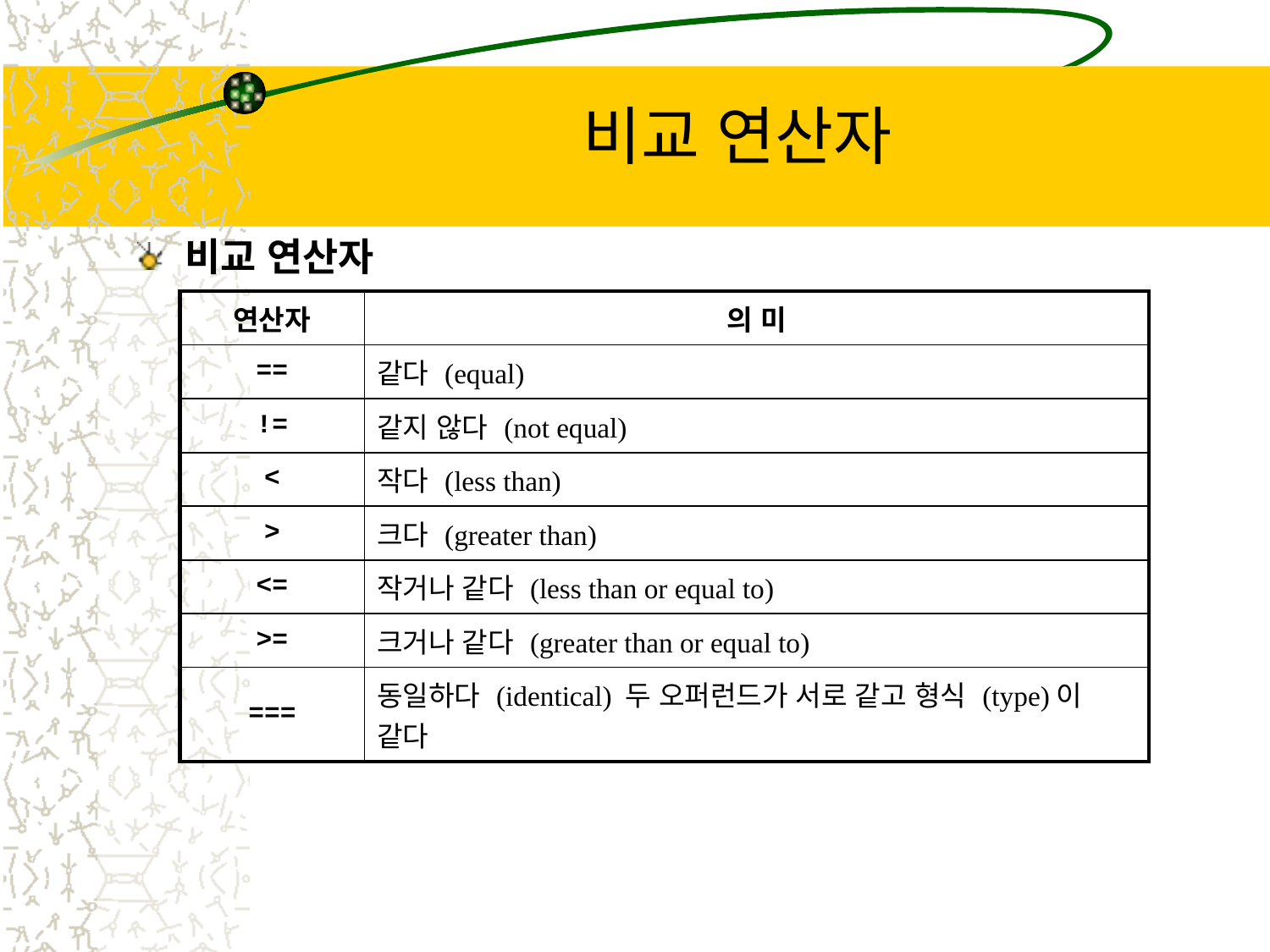

# 비교 연산자
비교 연산자
| 연산자 | 의 미 |
| --- | --- |
| == | 같다 (equal) |
| != | 같지 않다 (not equal) |
| < | 작다 (less than) |
| > | 크다 (greater than) |
| <= | 작거나 같다 (less than or equal to) |
| >= | 크거나 같다 (greater than or equal to) |
| === | 동일하다 (identical) 두 오퍼런드가 서로 같고 형식 (type)이 같다 |